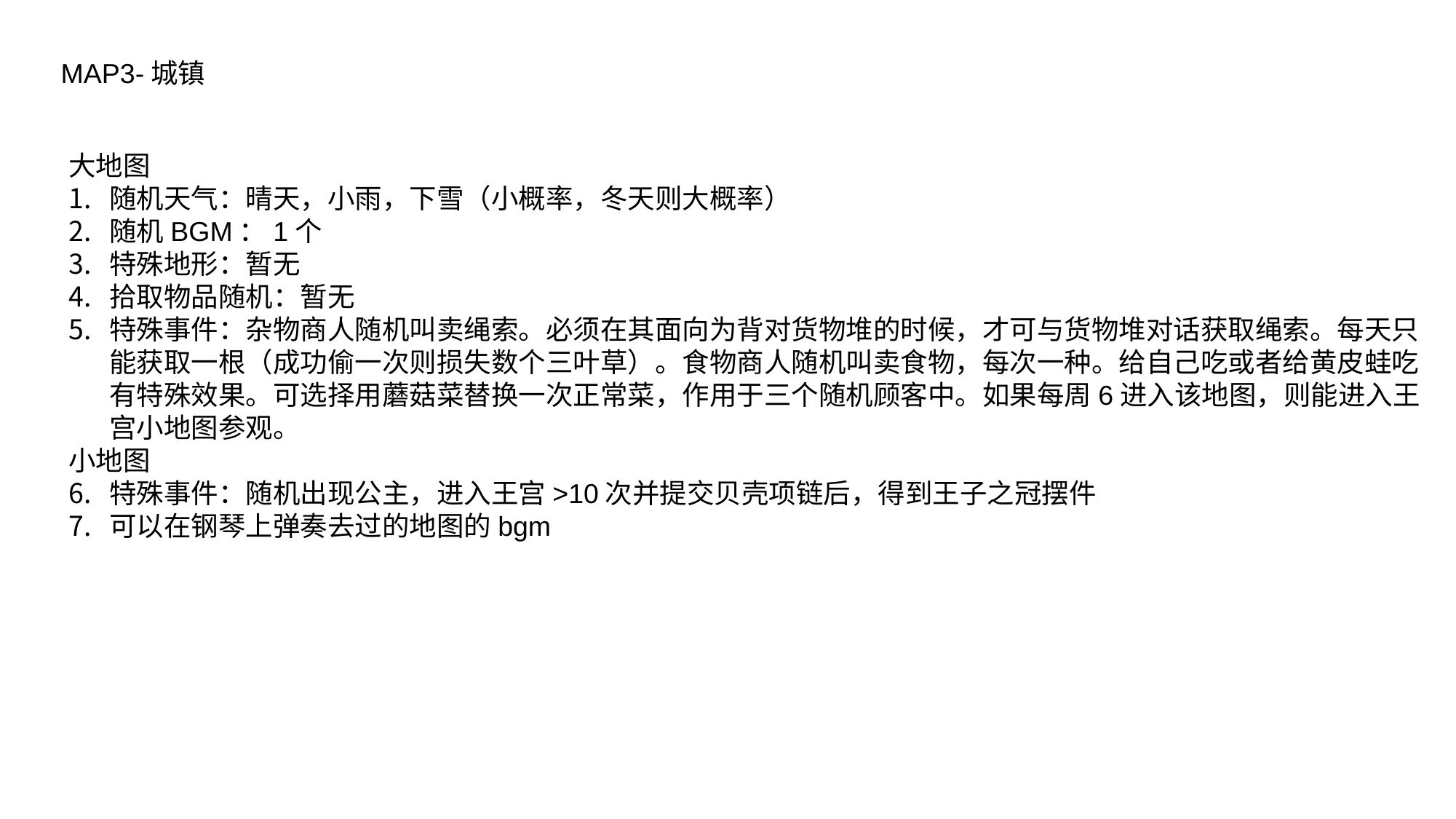

MAP3-城镇
大地图
随机天气：晴天，小雨，下雪（小概率，冬天则大概率）
随机BGM：1个
特殊地形：暂无
拾取物品随机：暂无
特殊事件：杂物商人随机叫卖绳索。必须在其面向为背对货物堆的时候，才可与货物堆对话获取绳索。每天只能获取一根（成功偷一次则损失数个三叶草）。食物商人随机叫卖食物，每次一种。给自己吃或者给黄皮蛙吃有特殊效果。可选择用蘑菇菜替换一次正常菜，作用于三个随机顾客中。如果每周6进入该地图，则能进入王宫小地图参观。
小地图
特殊事件：随机出现公主，进入王宫>10次并提交贝壳项链后，得到王子之冠摆件
可以在钢琴上弹奏去过的地图的bgm